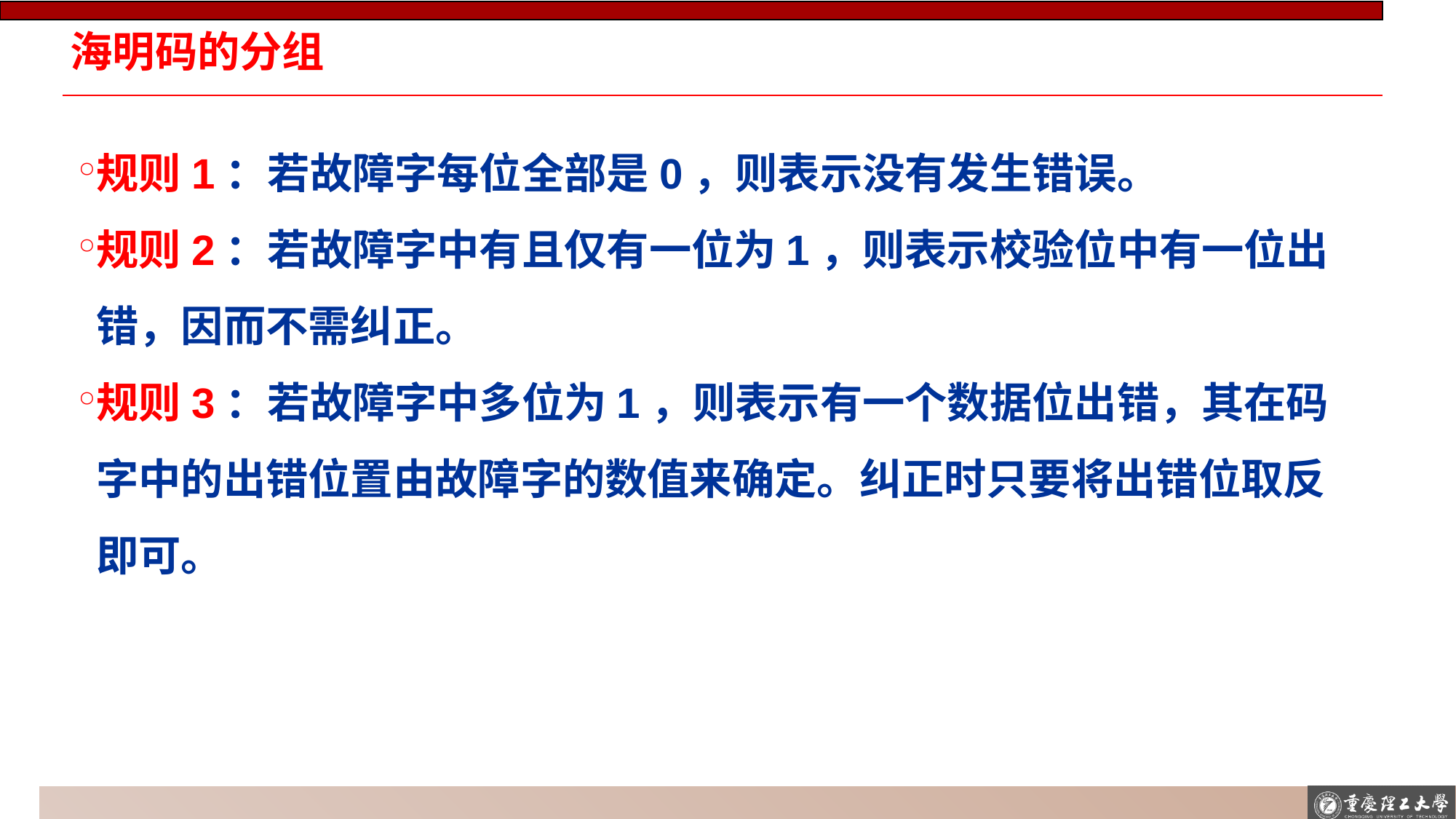

# 海明码的分组
规则1：若故障字每位全部是0，则表示没有发生错误。
规则2：若故障字中有且仅有一位为1，则表示校验位中有一位出错，因而不需纠正。
规则3：若故障字中多位为1，则表示有一个数据位出错，其在码字中的出错位置由故障字的数值来确定。纠正时只要将出错位取反即可。